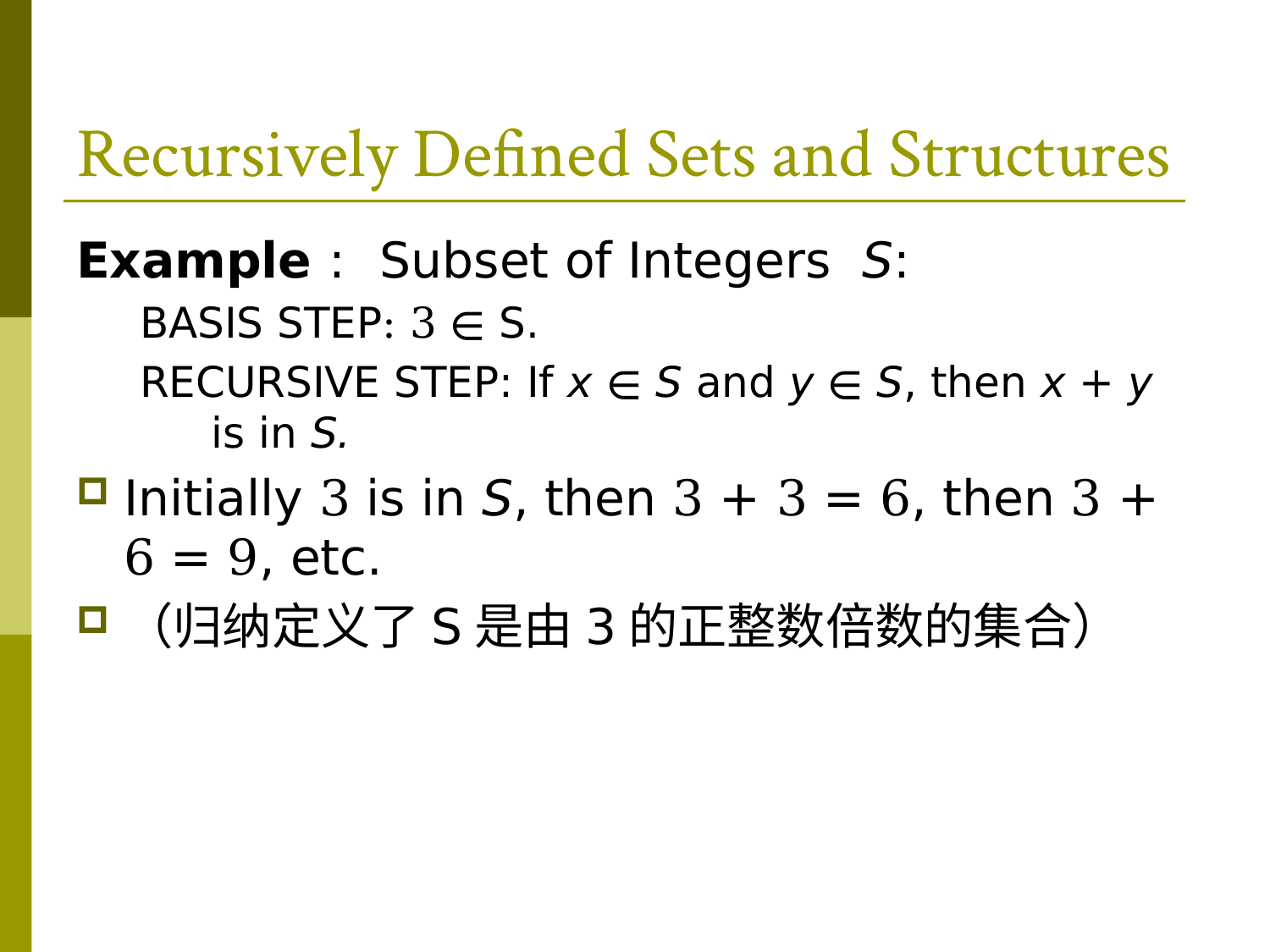

# Recursively Defined Sets and Structures
Example :  Subset of Integers  S:
BASIS STEP: 3 ∊ S.
RECURSIVE STEP: If x ∊ S and y ∊ S, then x + y is in S.
Initially 3 is in S, then 3 + 3 = 6, then 3 + 6 = 9, etc.
（归纳定义了S是由3的正整数倍数的集合）